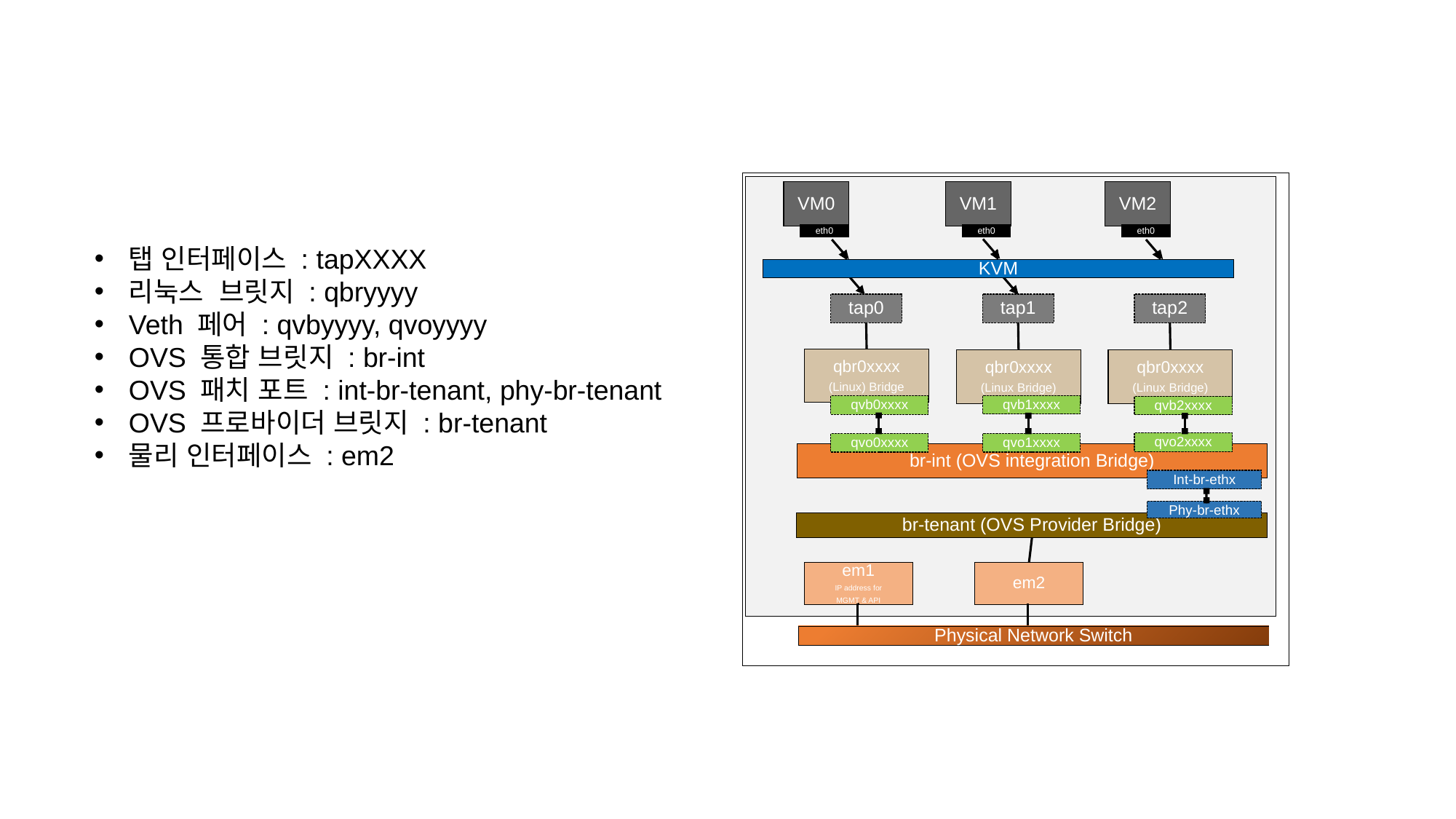

VM0
VM1
VM2
eth0
eth0
eth0
탭 인터페이스 : tapXXXX
리눅스  브릿지 : qbryyyy
Veth 페어 : qvbyyyy, qvoyyyy
OVS 통합 브릿지 : br-int
OVS 패치 포트 : int-br-tenant, phy-br-tenant
OVS 프로바이더 브릿지 : br-tenant
물리 인터페이스 : em2
KVM
tap0
tap1
tap2
qbr0xxxx
(Linux) Bridge
qbr0xxxx
(Linux Bridge)
qbr0xxxx
(Linux Bridge)
qvb1xxxx
qvb0xxxx
qvb2xxxx

qvo2xxxx
qvo0xxxx
qvo1xxxx
br-int (OVS integration Bridge)
Int-br-ethx

Phy-br-ethx
br-tenant (OVS Provider Bridge)
em1
IP address for
MGMT & API
em2
Physical Network Switch